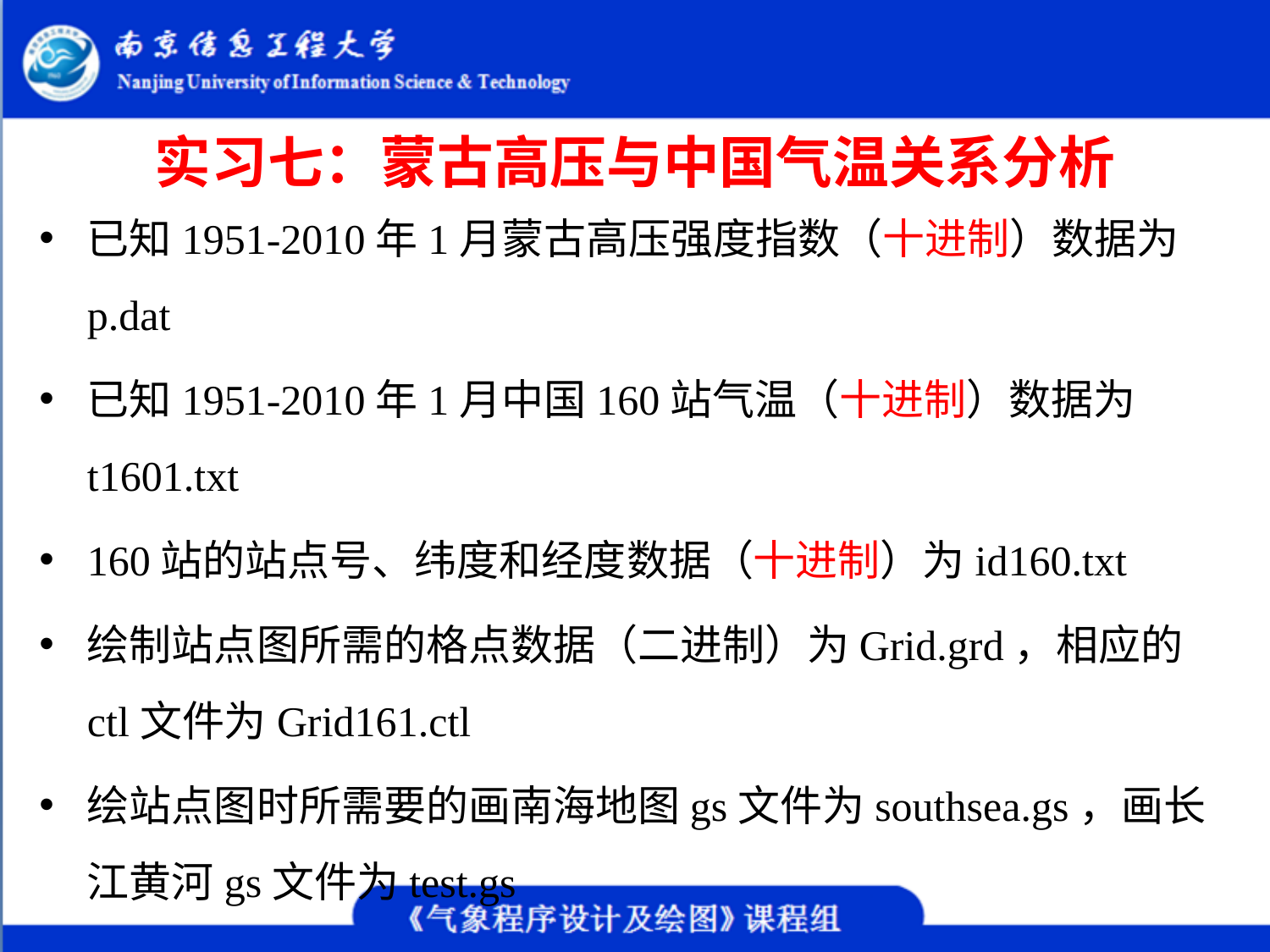

实习七：蒙古高压与中国气温关系分析

已知1951-2010年1月蒙古高压强度指数（十进制）数据为p.dat
已知1951-2010年1月中国160站气温（十进制）数据为t1601.txt
160站的站点号、纬度和经度数据（十进制）为id160.txt
绘制站点图所需的格点数据（二进制）为Grid.grd，相应的ctl文件为Grid161.ctl
绘站点图时所需要的画南海地图gs文件为southsea.gs，画长江黄河gs文件为test.gs